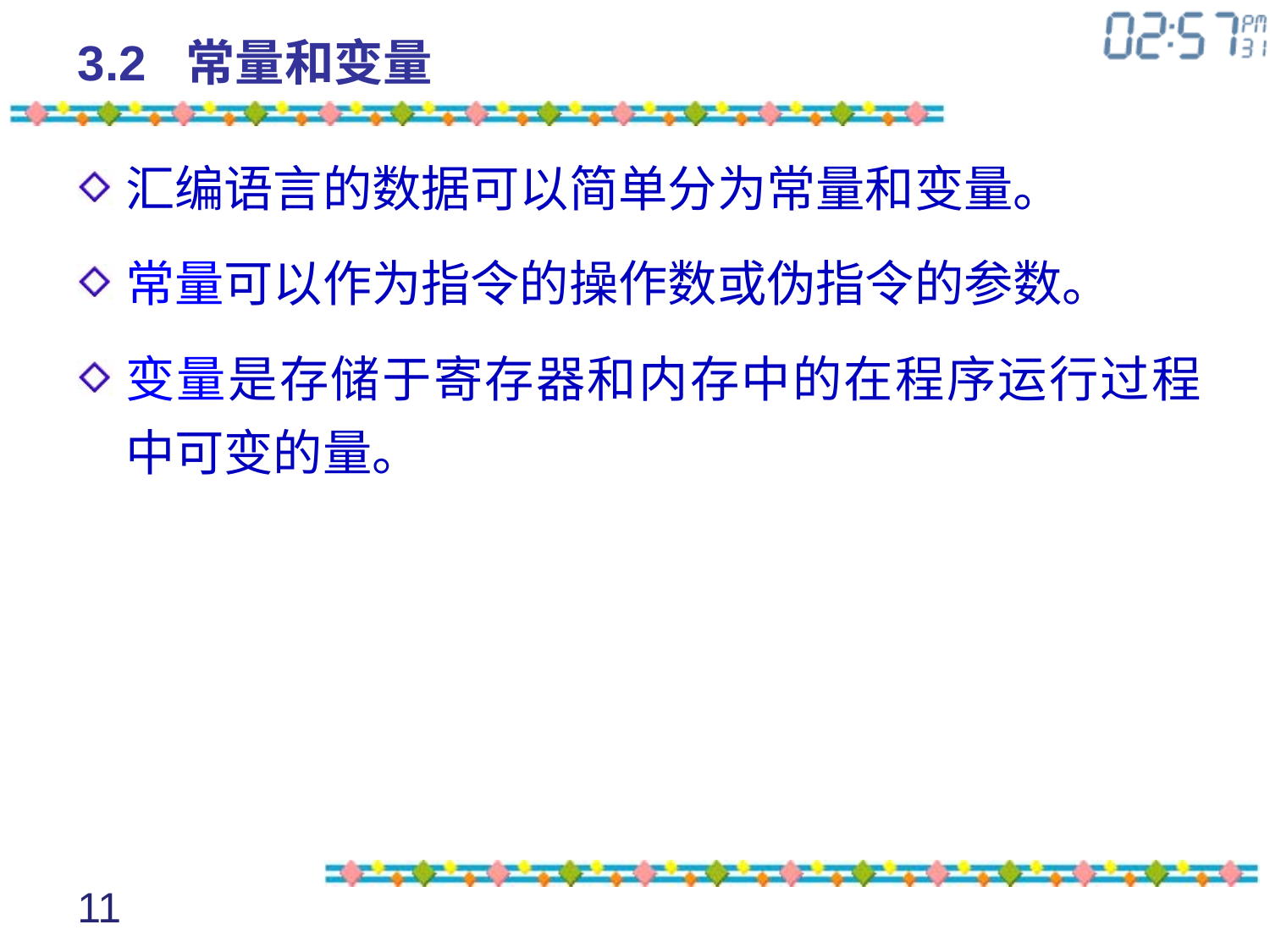

# 3.2  常量和变量
汇编语言的数据可以简单分为常量和变量。
常量可以作为指令的操作数或伪指令的参数。
变量是存储于寄存器和内存中的在程序运行过程中可变的量。